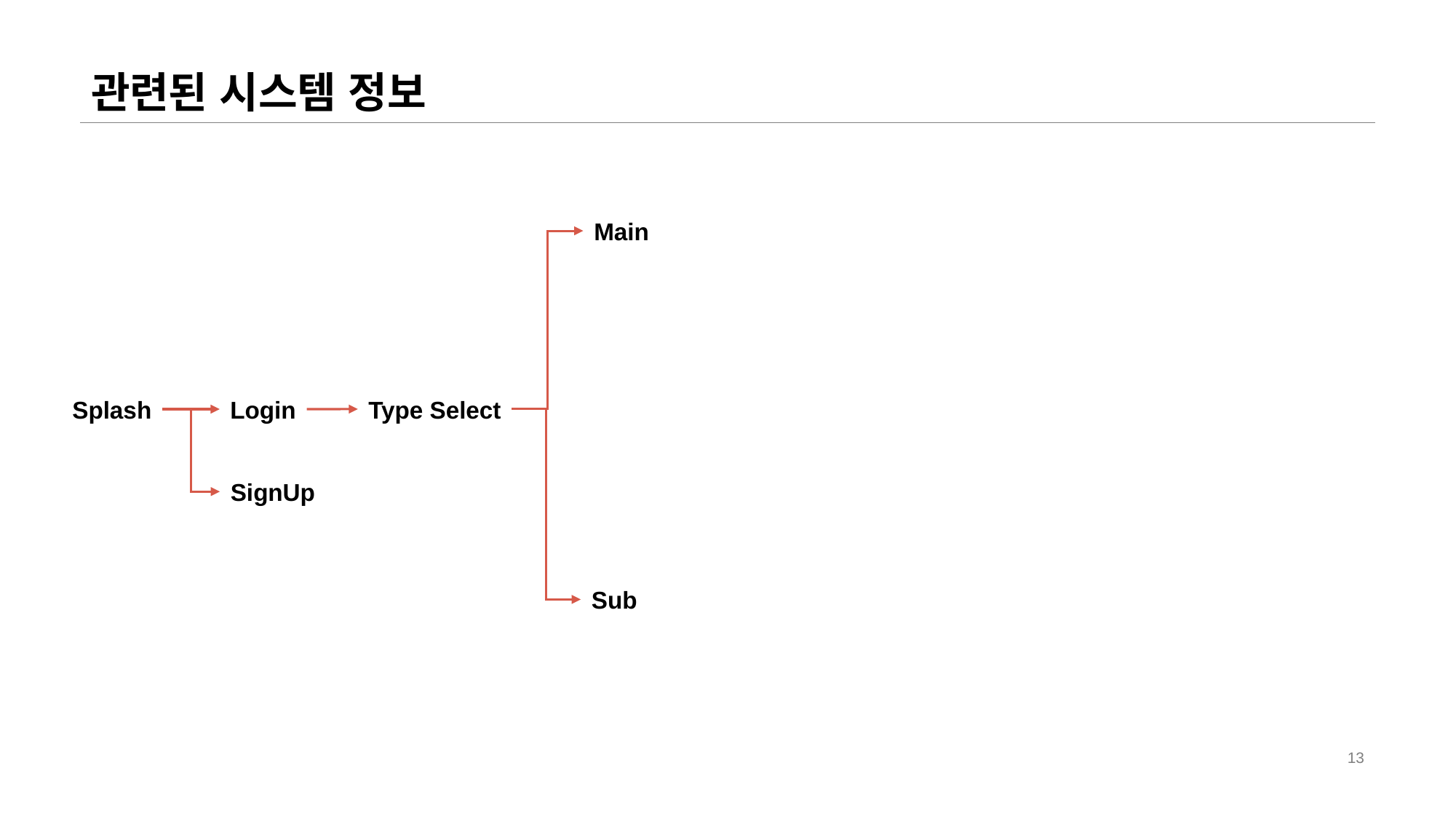

# 관련된 시스템 정보
Main
Type Select
Splash
Login
SignUp
Sub
13